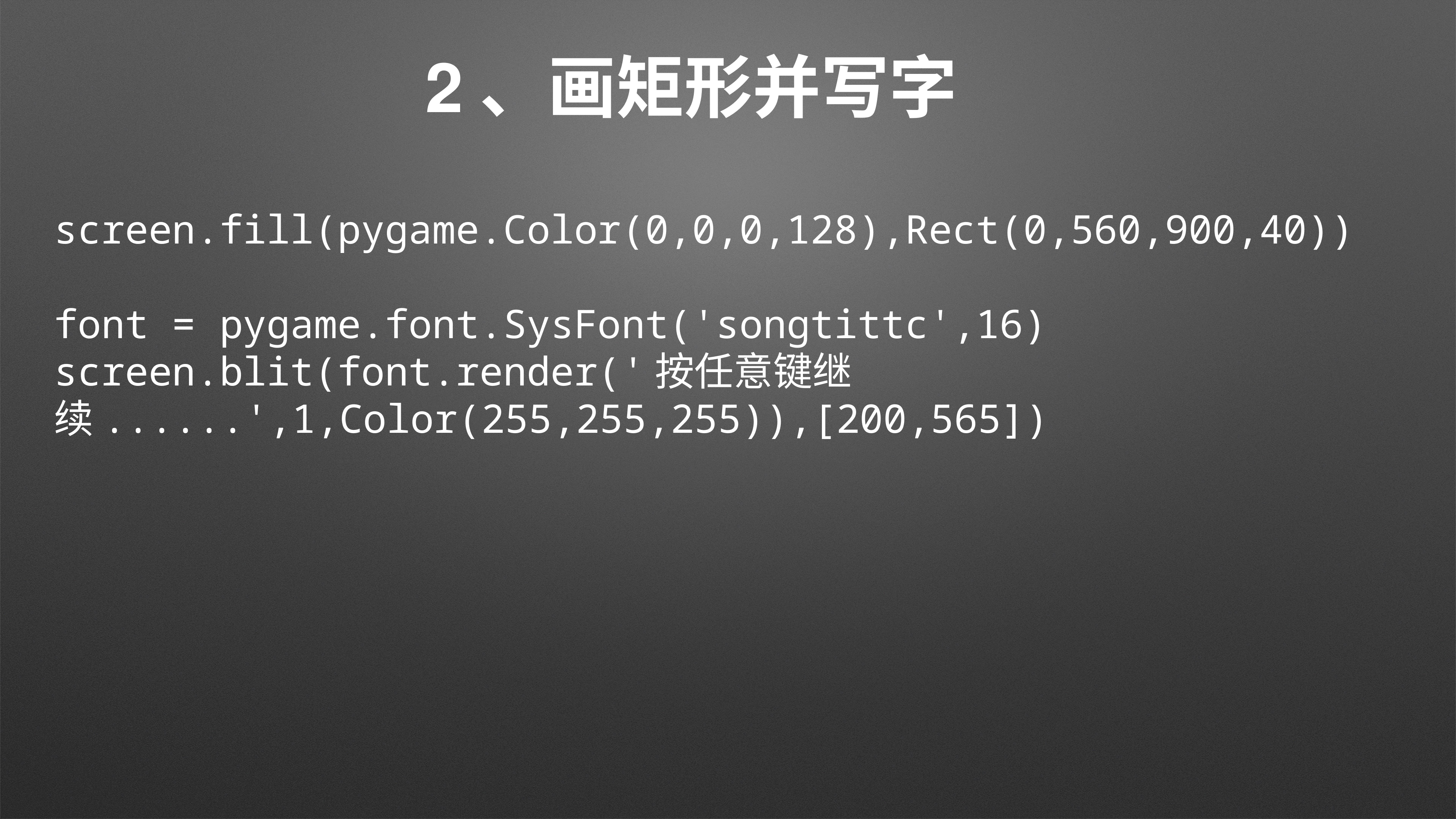

# 2、画矩形并写字

screen.fill(pygame.Color(0,0,0,128),Rect(0,560,900,40))
font = pygame.font.SysFont('songtittc',16)
screen.blit(font.render('按任意键继续......',1,Color(255,255,255)),[200,565])